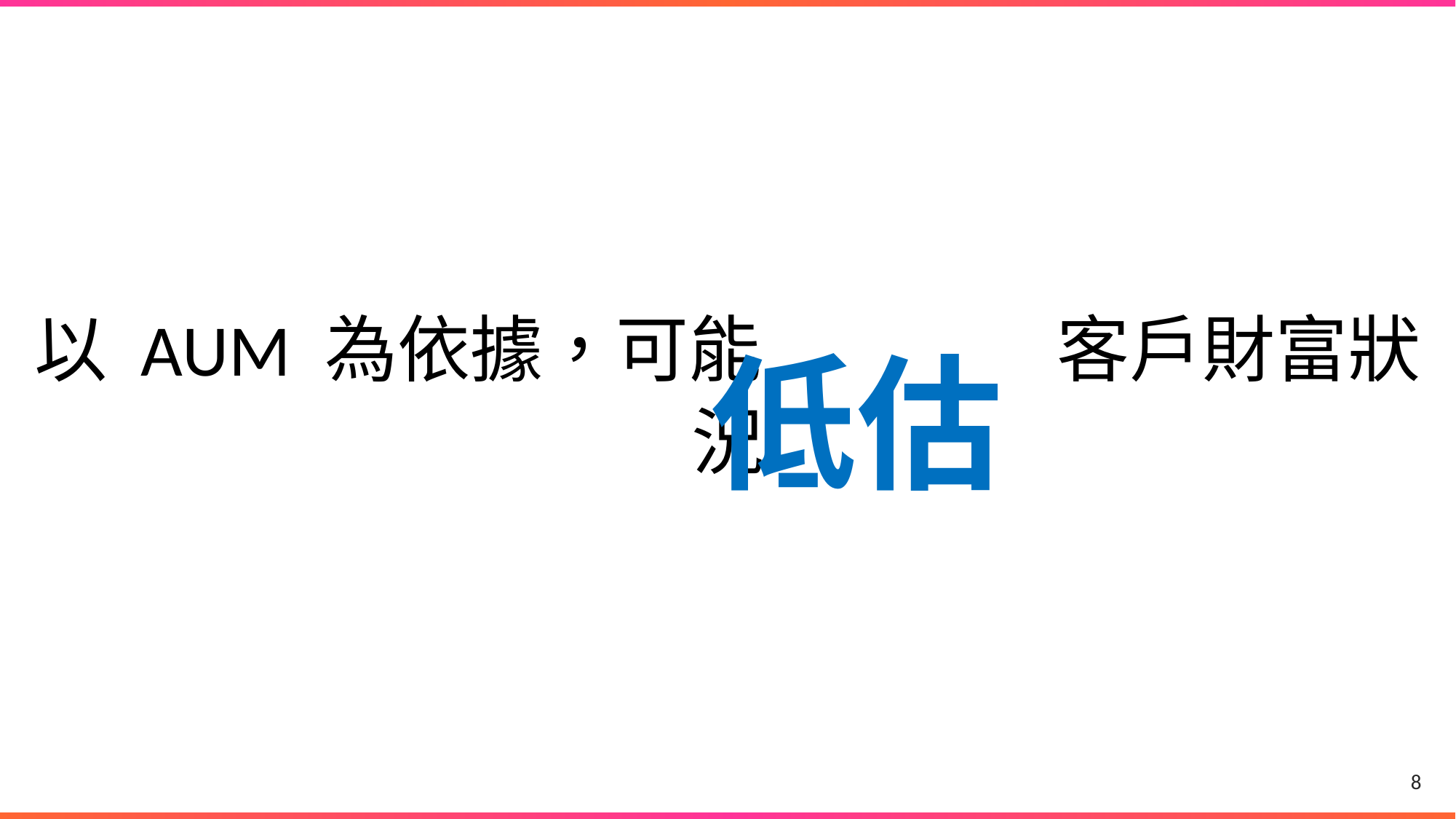

# 以 AUM 為依據，可能             客戶財富狀況
低估
8